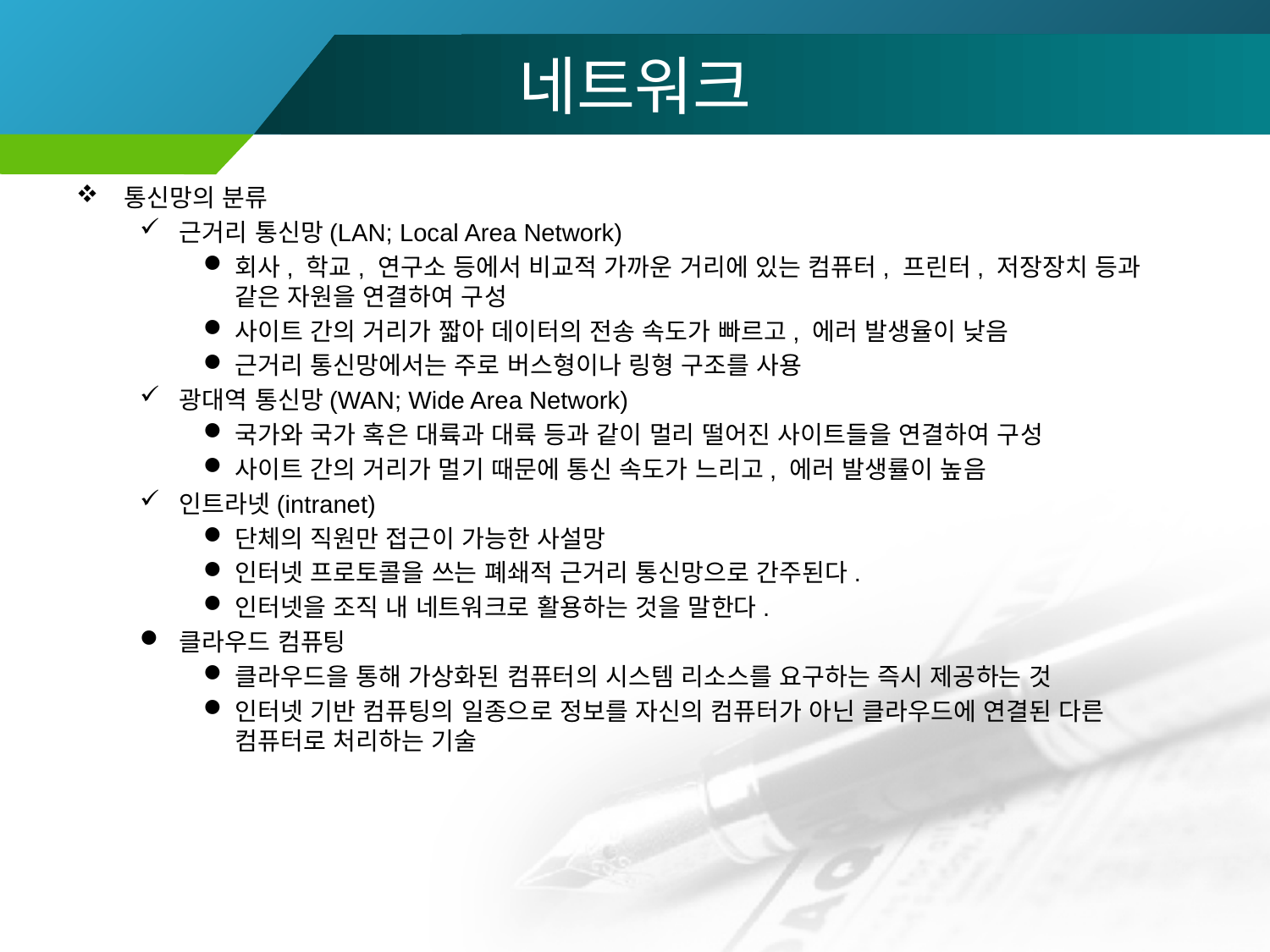

# 네트워크
통신망의 분류
근거리 통신망(LAN; Local Area Network)
회사, 학교, 연구소 등에서 비교적 가까운 거리에 있는 컴퓨터, 프린터, 저장장치 등과 같은 자원을 연결하여 구성
사이트 간의 거리가 짧아 데이터의 전송 속도가 빠르고, 에러 발생율이 낮음
근거리 통신망에서는 주로 버스형이나 링형 구조를 사용
광대역 통신망(WAN; Wide Area Network)
국가와 국가 혹은 대륙과 대륙 등과 같이 멀리 떨어진 사이트들을 연결하여 구성
사이트 간의 거리가 멀기 때문에 통신 속도가 느리고, 에러 발생률이 높음
인트라넷(intranet)
단체의 직원만 접근이 가능한 사설망
인터넷 프로토콜을 쓰는 폐쇄적 근거리 통신망으로 간주된다.
인터넷을 조직 내 네트워크로 활용하는 것을 말한다.
클라우드 컴퓨팅
클라우드을 통해 가상화된 컴퓨터의 시스템 리소스를 요구하는 즉시 제공하는 것
인터넷 기반 컴퓨팅의 일종으로 정보를 자신의 컴퓨터가 아닌 클라우드에 연결된 다른 컴퓨터로 처리하는 기술